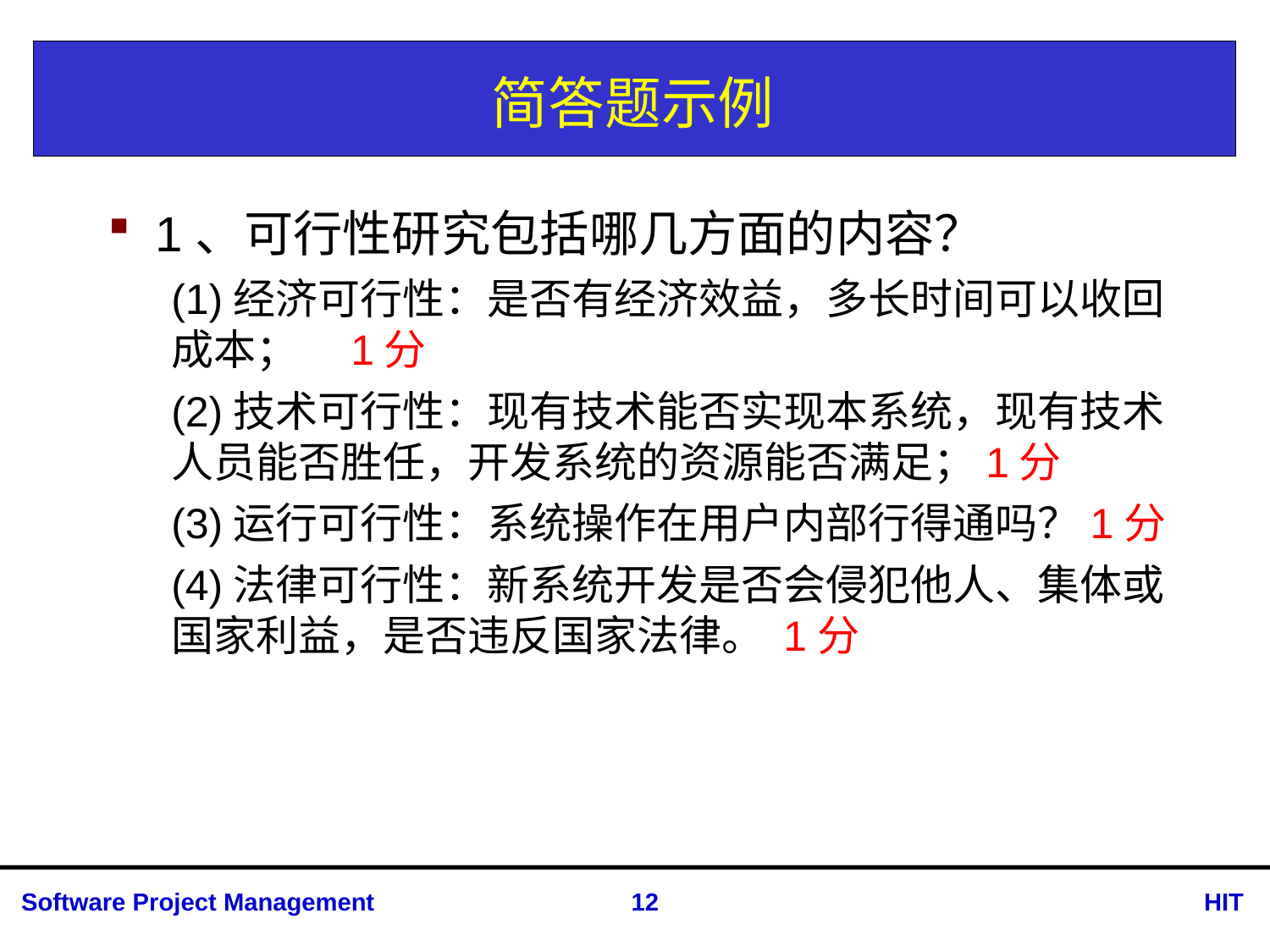

# 简答题示例
1、可行性研究包括哪几方面的内容？
(1)经济可行性：是否有经济效益，多长时间可以收回成本；　1分
(2)技术可行性：现有技术能否实现本系统，现有技术人员能否胜任，开发系统的资源能否满足；1分
(3)运行可行性：系统操作在用户内部行得通吗？1分
(4)法律可行性：新系统开发是否会侵犯他人、集体或国家利益，是否违反国家法律。 1分